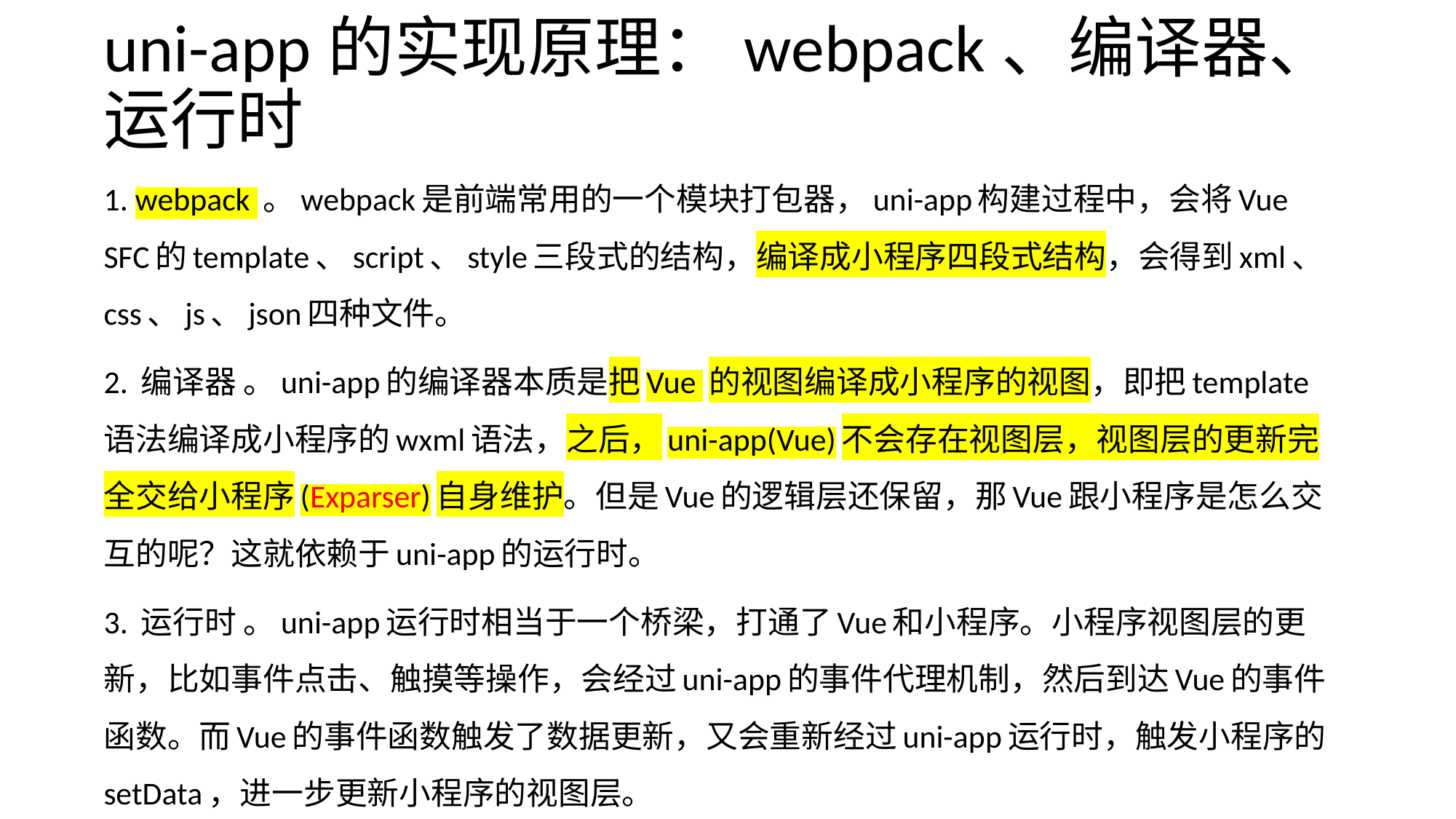

# uni-app的实现原理：webpack、编译器、运行时
1. webpack 。webpack是前端常用的一个模块打包器，uni-app构建过程中，会将Vue SFC的template、script、style三段式的结构，编译成小程序四段式结构，会得到xml、css、js、json四种文件。
2. 编译器 。uni-app的编译器本质是把Vue 的视图编译成小程序的视图，即把template语法编译成小程序的wxml语法，之后，uni-app(Vue)不会存在视图层，视图层的更新完全交给小程序(Exparser)自身维护。但是Vue的逻辑层还保留，那Vue跟小程序是怎么交互的呢？这就依赖于uni-app的运行时。
3. 运行时 。uni-app运行时相当于一个桥梁，打通了Vue和小程序。小程序视图层的更新，比如事件点击、触摸等操作，会经过uni-app的事件代理机制，然后到达Vue的事件函数。而Vue的事件函数触发了数据更新，又会重新经过uni-app运行时，触发小程序的setData，进一步更新小程序的视图层。